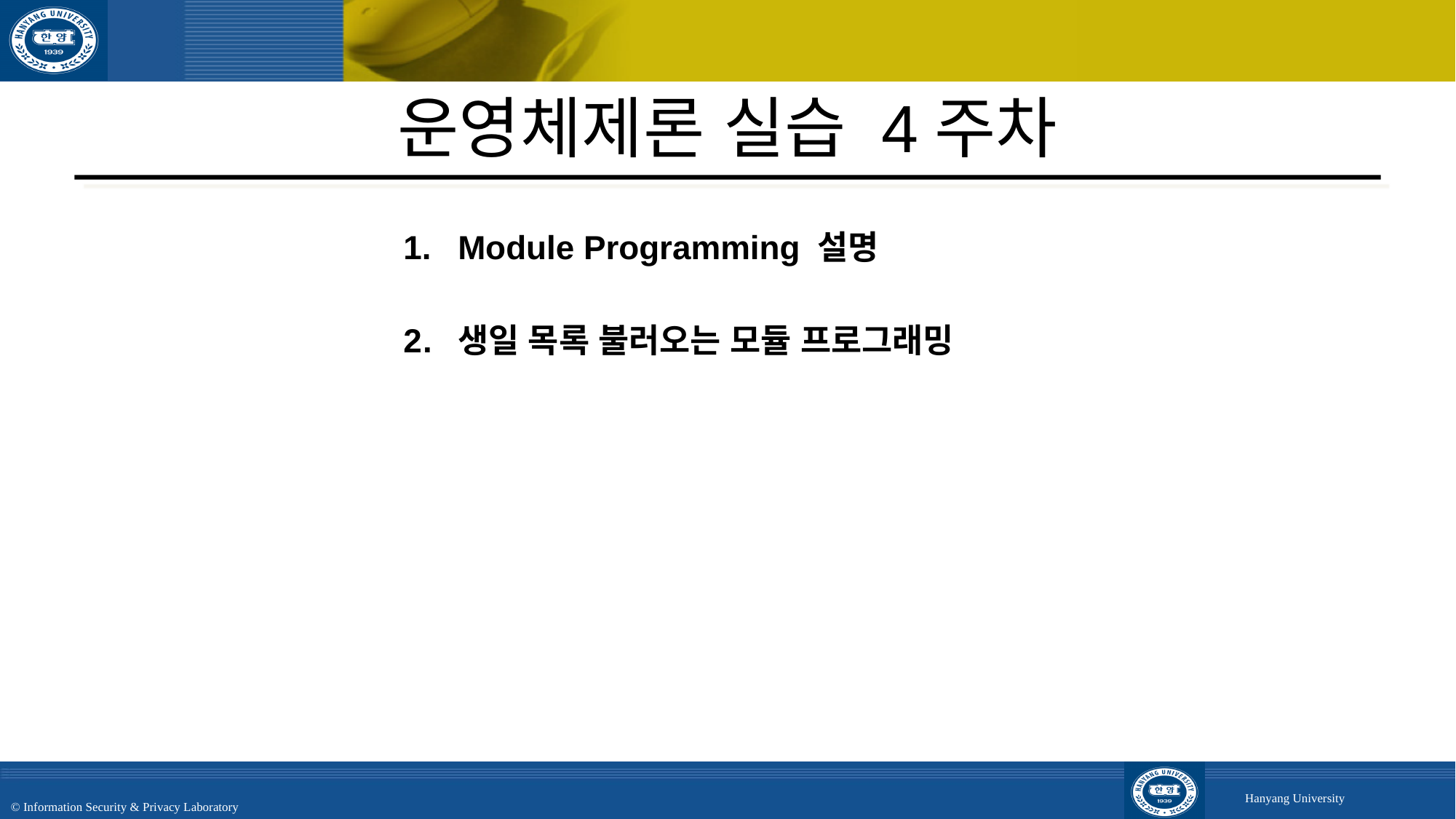

# 운영체제론 실습 4주차

Module Programming 설명

생일 목록 불러오는 모듈 프로그래밍